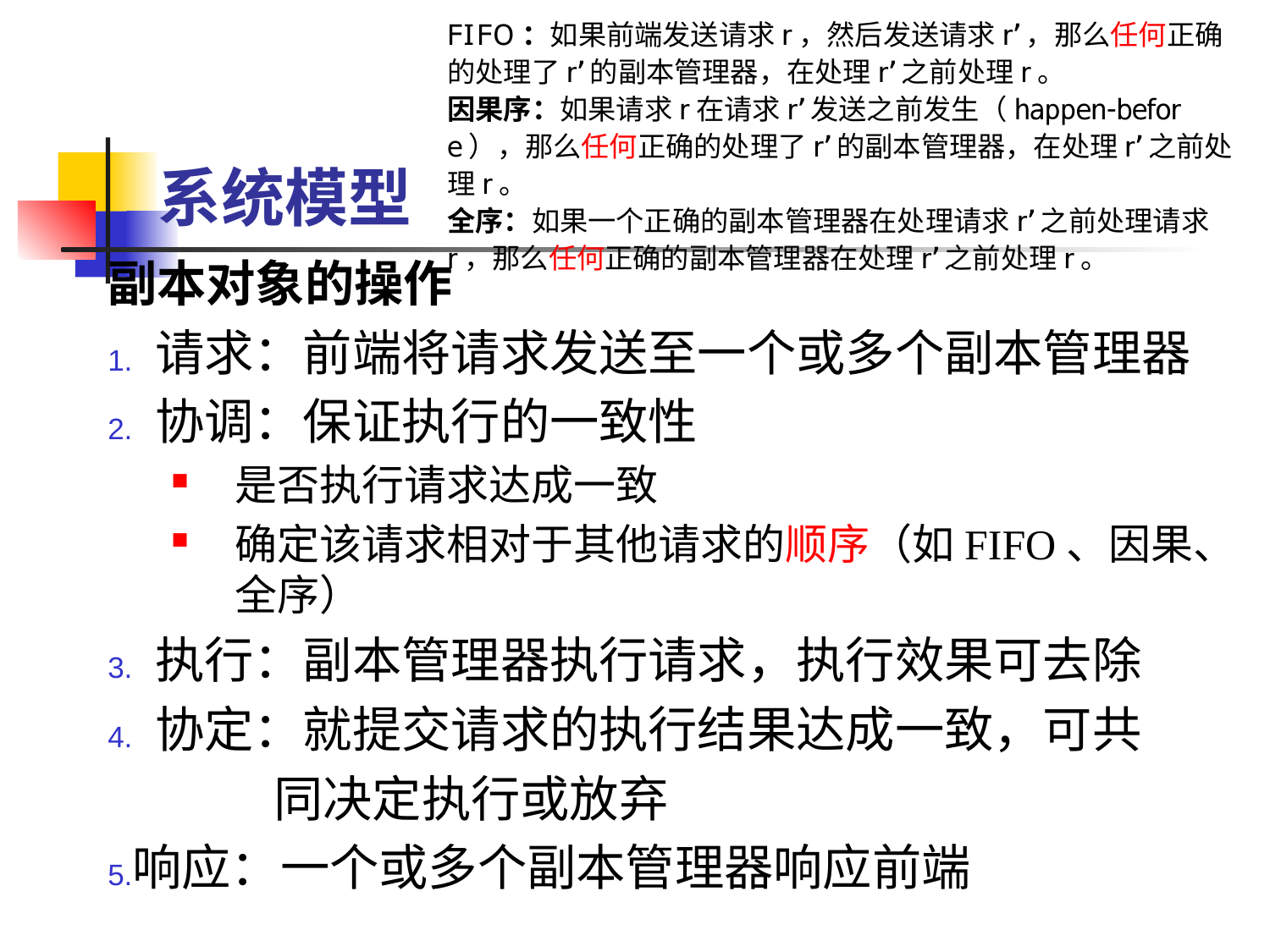

FIFO：如果前端发送请求r，然后发送请求r’，那么任何正确的处理了r’的副本管理器，在处理r’之前处理r。
因果序：如果请求r在请求r’发送之前发生（happen-before），那么任何正确的处理了r’的副本管理器，在处理r’之前处理r。
全序：如果一个正确的副本管理器在处理请求r’之前处理请求r，那么任何正确的副本管理器在处理r’之前处理r。
# 系统模型
副本对象的操作
 请求：前端将请求发送至一个或多个副本管理器
 协调：保证执行的一致性
是否执行请求达成一致
确定该请求相对于其他请求的顺序（如FIFO、因果、全序）
 执行：副本管理器执行请求，执行效果可去除
 协定：就提交请求的执行结果达成一致，可共
              同决定执行或放弃
响应：一个或多个副本管理器响应前端